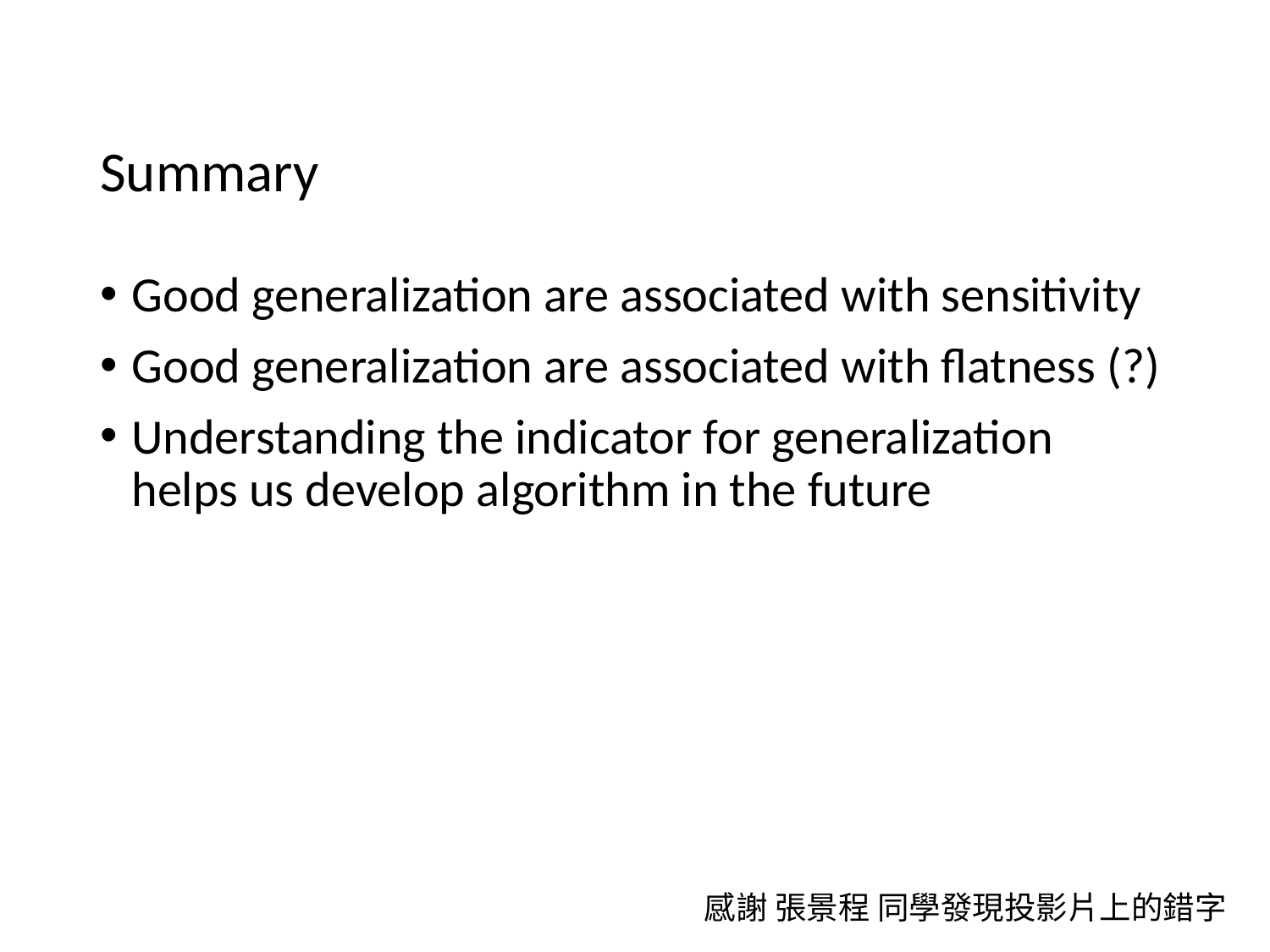

# Summary
Good generalization are associated with sensitivity
Good generalization are associated with flatness (?)
Understanding the indicator for generalization helps us develop algorithm in the future

感謝 張景程 同學發現投影片上的錯字